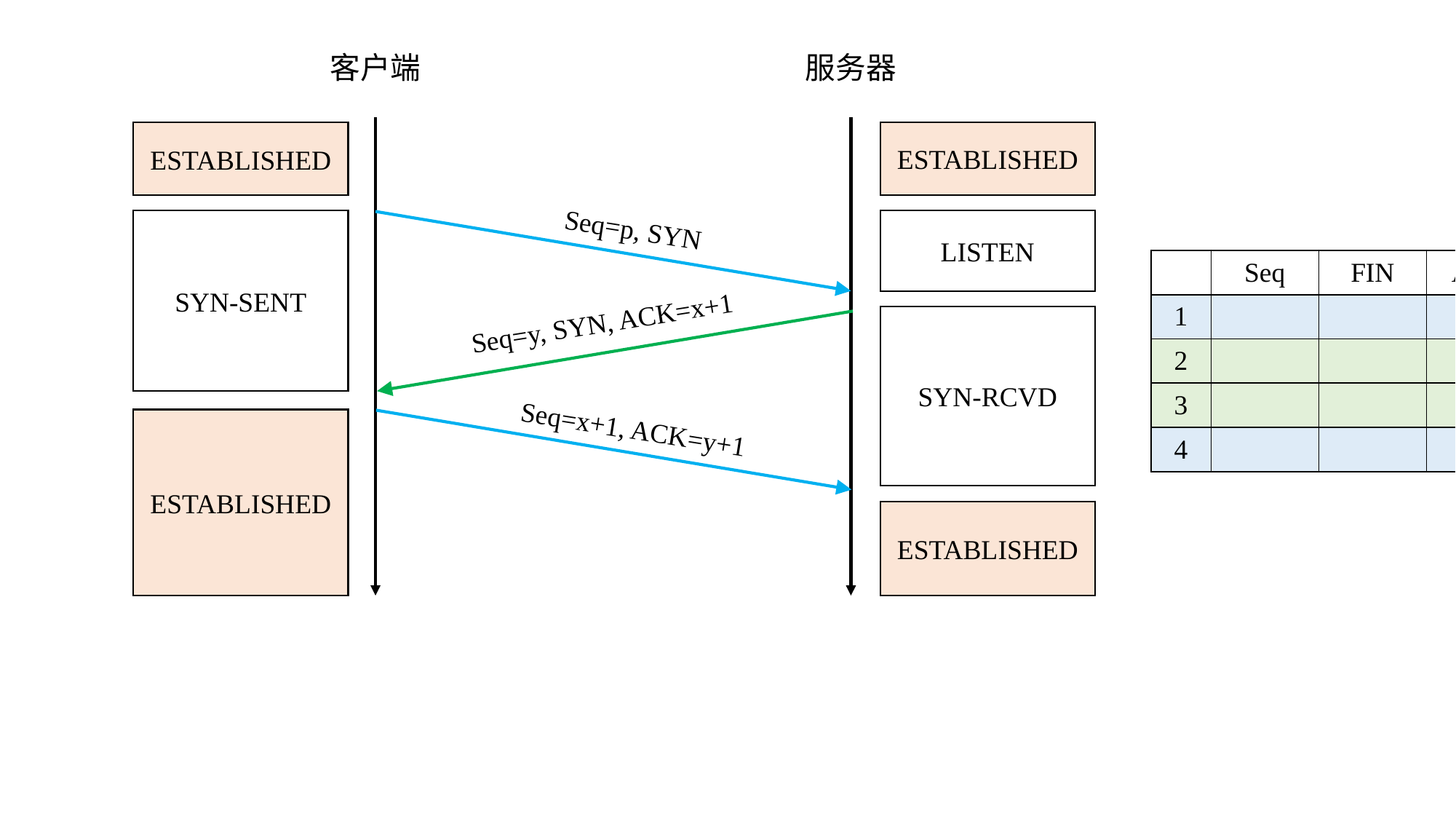

客户端
服务器
ESTABLISHED
ESTABLISHED
Seq=p, SYN
SYN-SENT
LISTEN
|  | Seq | FIN | ACK |
| --- | --- | --- | --- |
| 1 |  |  |  |
| 2 |  |  |  |
| 3 |  |  |  |
| 4 |  |  |  |
Seq=y, SYN, ACK=x+1
SYN-RCVD
Seq=x+1, ACK=y+1
ESTABLISHED
ESTABLISHED